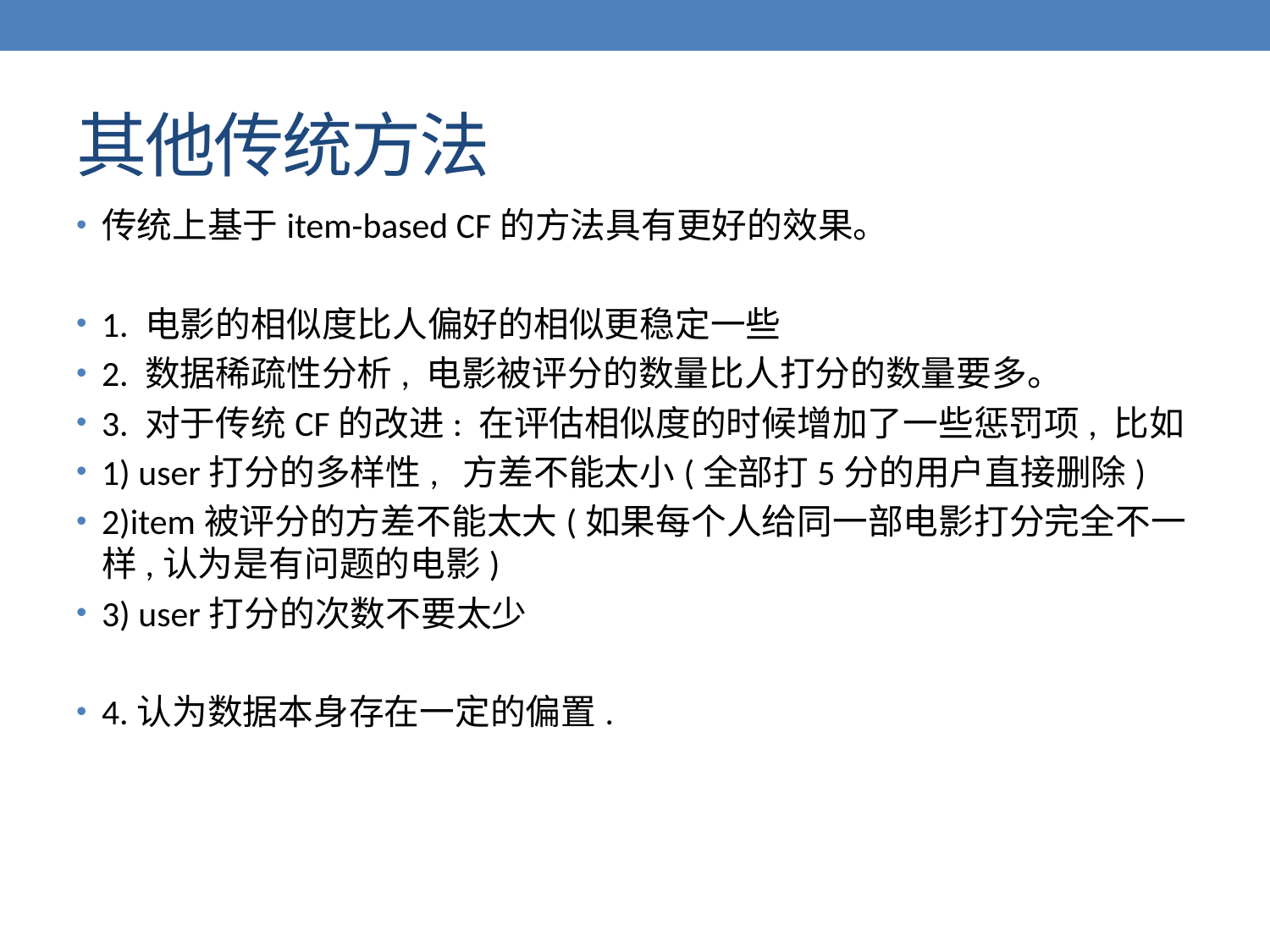

33
# 其他传统方法
传统上基于item-based CF的方法具有更好的效果。

1. 电影的相似度比人偏好的相似更稳定一些
2. 数据稀疏性分析, 电影被评分的数量比人打分的数量要多。
3. 对于传统CF的改进: 在评估相似度的时候增加了一些惩罚项, 比如
1) user打分的多样性,  方差不能太小(全部打5分的用户直接删除)
2)item被评分的方差不能太大(如果每个人给同一部电影打分完全不一样,认为是有问题的电影)
3) user打分的次数不要太少

4.认为数据本身存在一定的偏置.